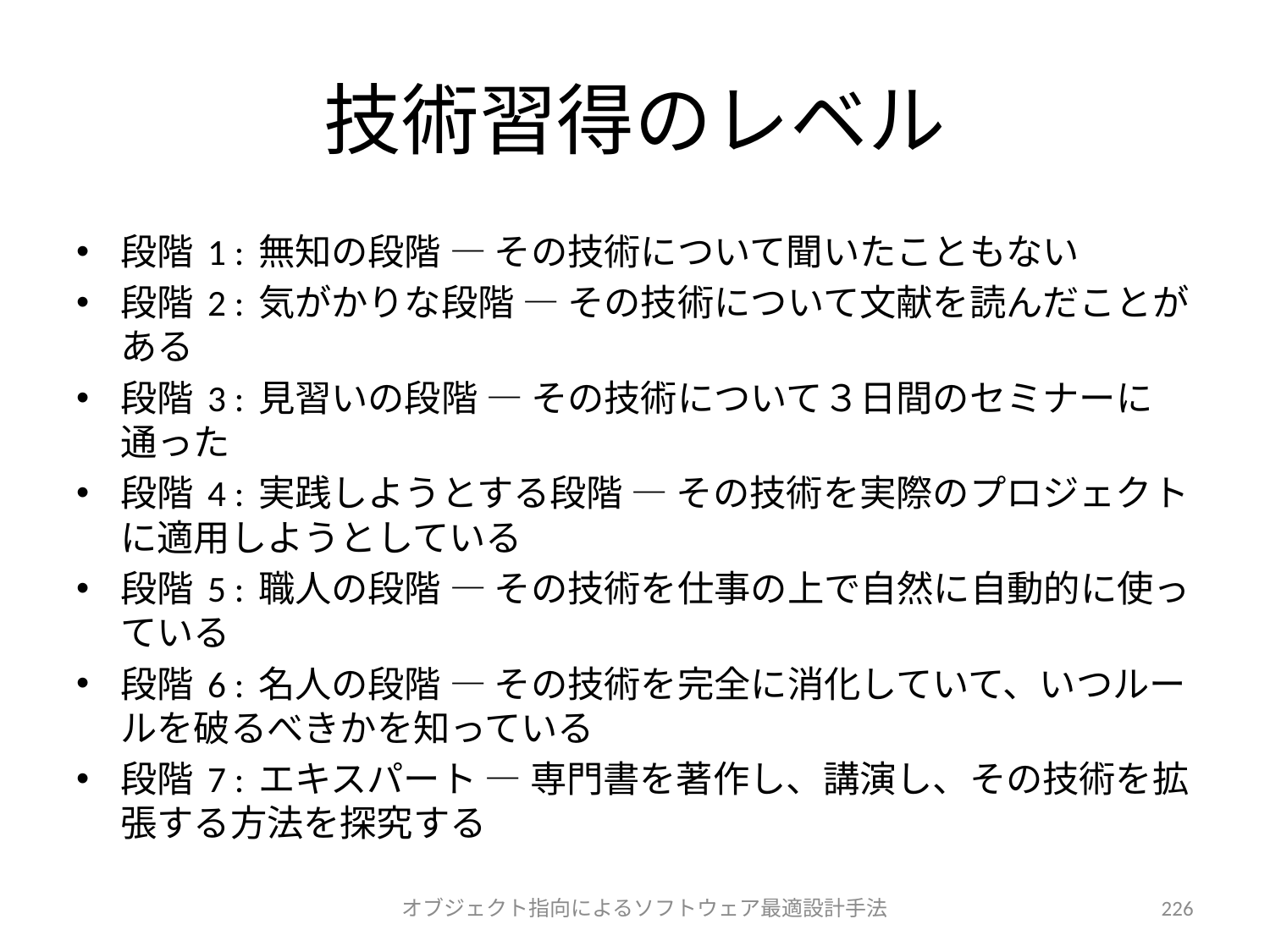

# 技術習得のレベル
段階 1 : 無知の段階 ― その技術について聞いたこともない
段階 2 : 気がかりな段階 ― その技術について文献を読んだことがある
段階 3 : 見習いの段階 ― その技術について３日間のセミナーに通った
段階 4 : 実践しようとする段階 ― その技術を実際のプロジェクトに適用しようとしている
段階 5 : 職人の段階 ― その技術を仕事の上で自然に自動的に使っている
段階 6 : 名人の段階 ― その技術を完全に消化していて、いつルールを破るべきかを知っている
段階 7 : エキスパート ― 専門書を著作し、講演し、その技術を拡張する方法を探究する

オブジェクト指向によるソフトウェア最適設計手法
226